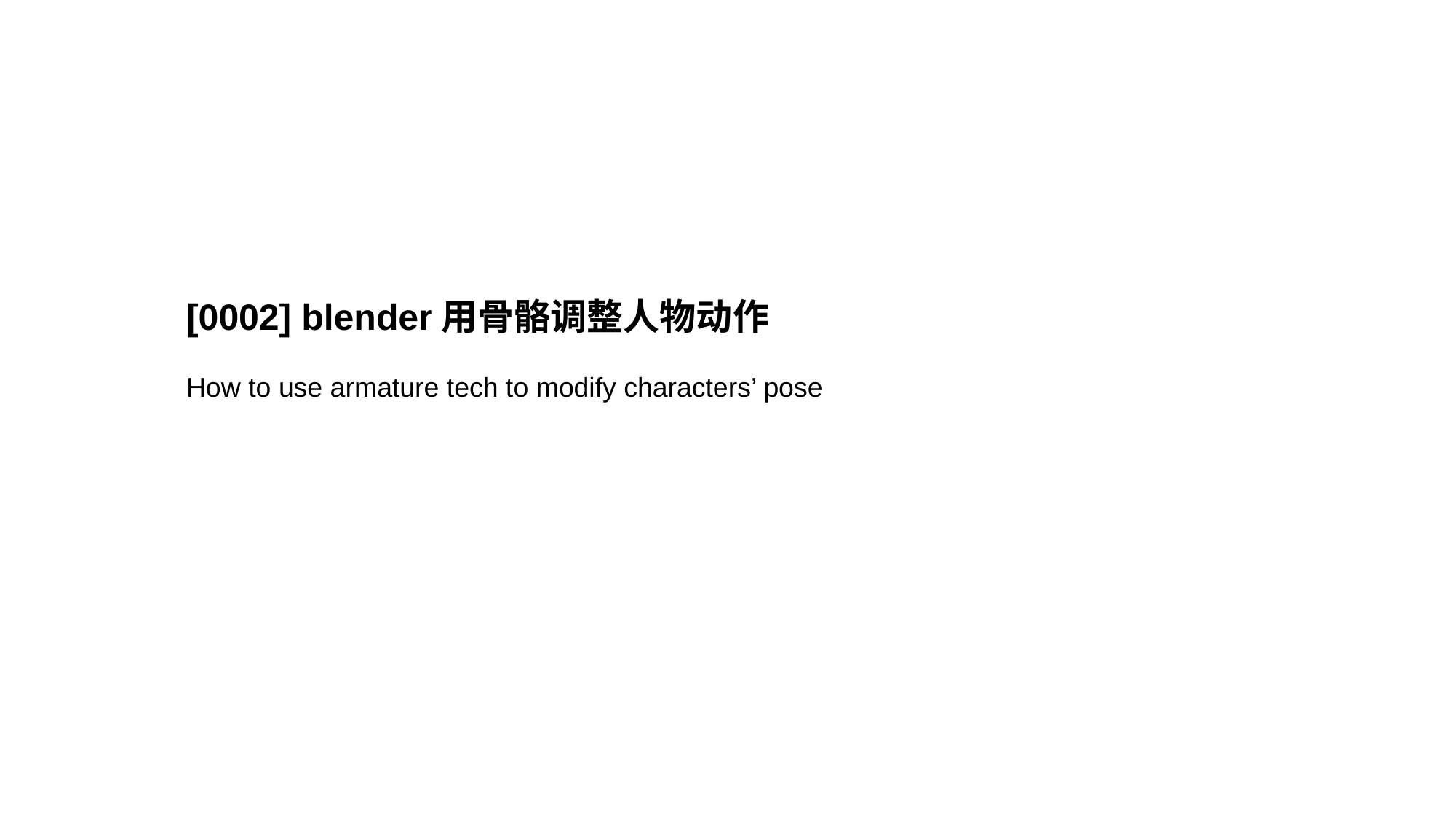

[0002] blender用骨骼调整人物动作

How to use armature tech to modify characters’ pose